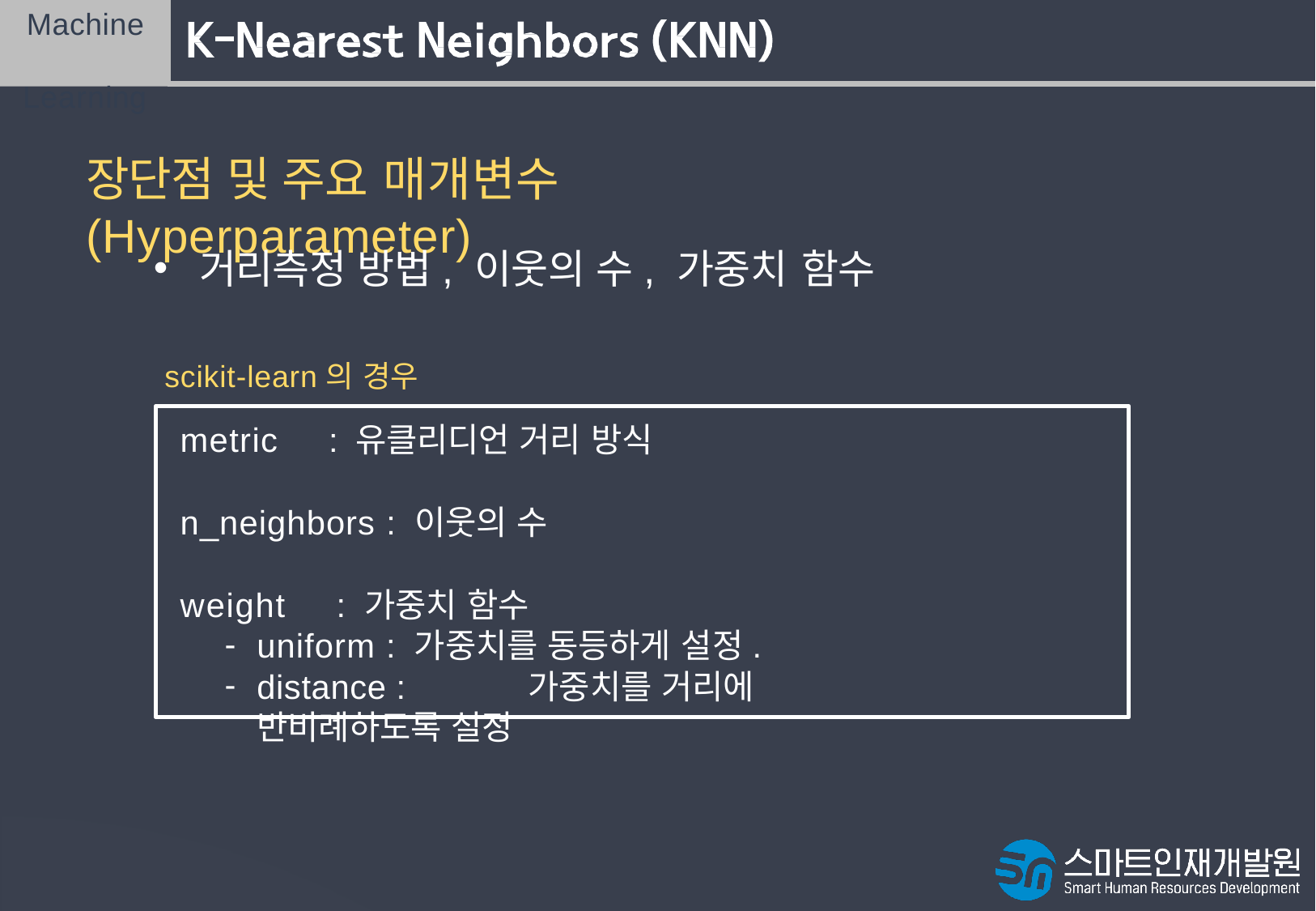

Machine  Learning

# 장단점 및 주요 매개변수(Hyperparameter)
거리측정 방법, 이웃의 수, 가중치 함수

scikit-learn의 경우
metric	:	유클리디언 거리 방식

n_neighbors : 이웃의 수

weight	: 가중치 함수
uniform : 가중치를 동등하게 설정.
distance :	가중치를 거리에 반비례하도록 설정